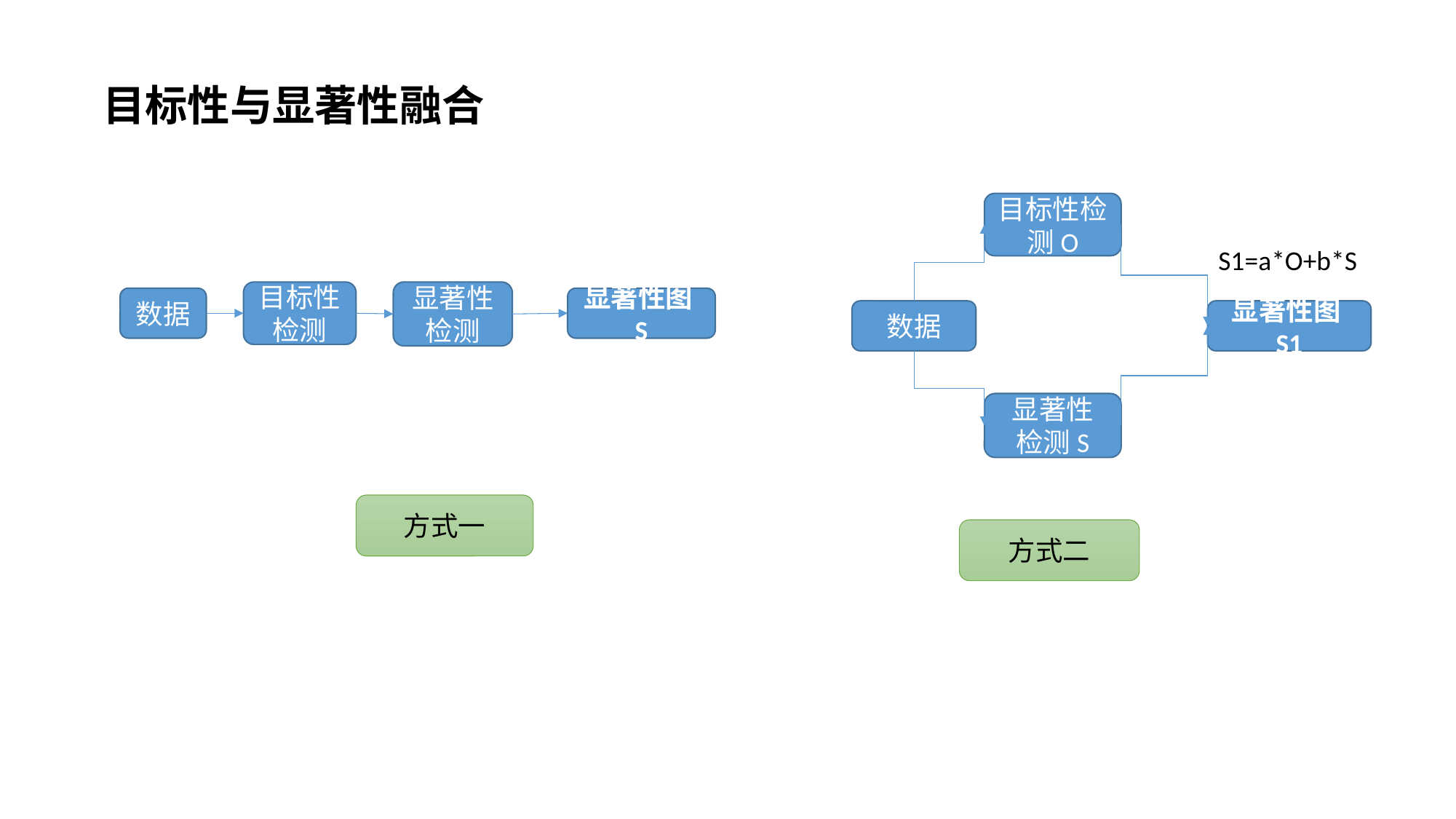

目标性与显著性融合
目标性检测O
S1=a*O+b*S
显著性图S1
数据
显著性检测S
方式二
目标性检测
显著性检测
显著性图S
数据
方式一